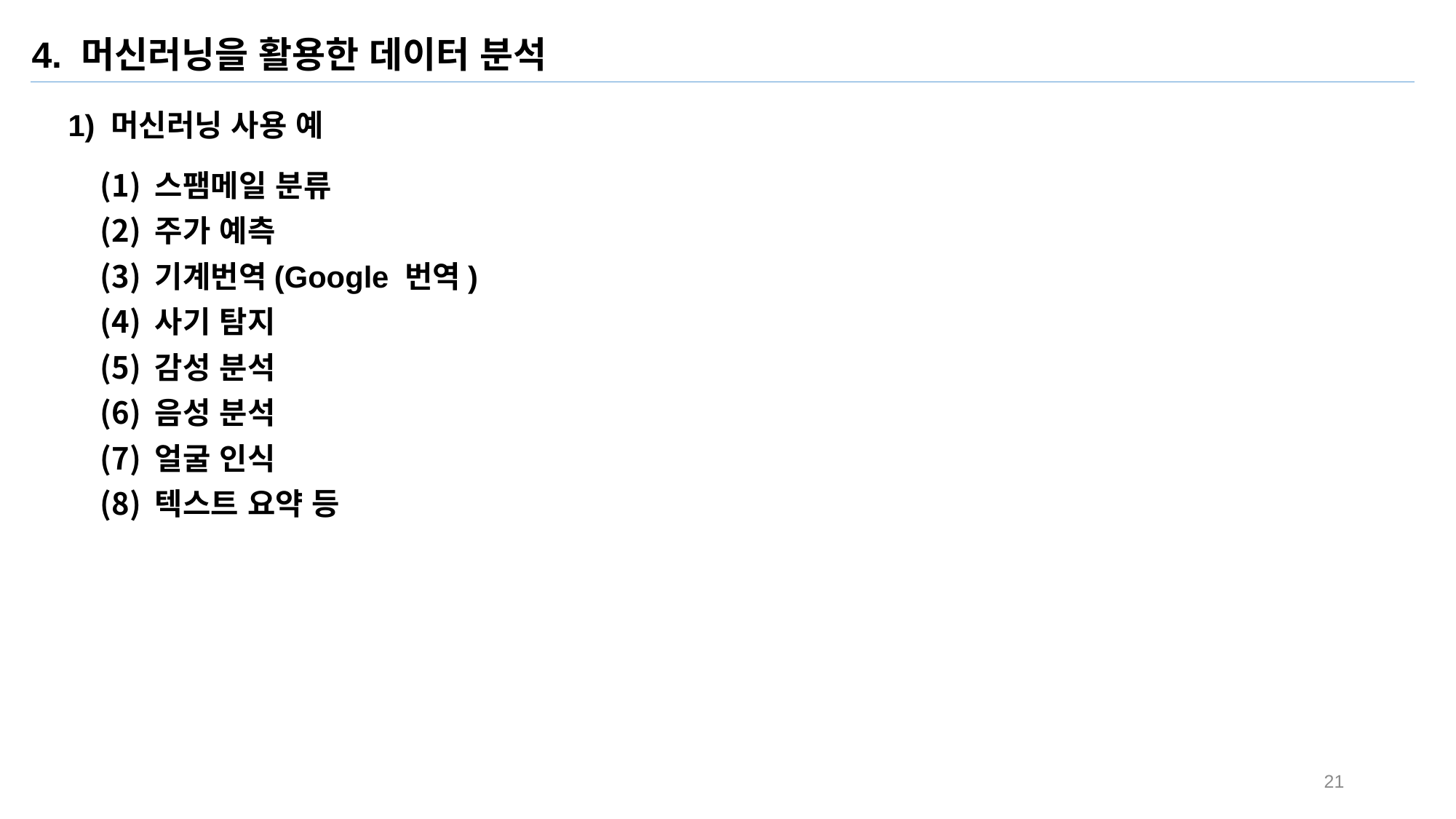

4. 머신러닝을 활용한 데이터 분석
1) 머신러닝 사용 예
스팸메일 분류
주가 예측
기계번역(Google 번역)
사기 탐지
감성 분석
음성 분석
얼굴 인식
텍스트 요약 등
21